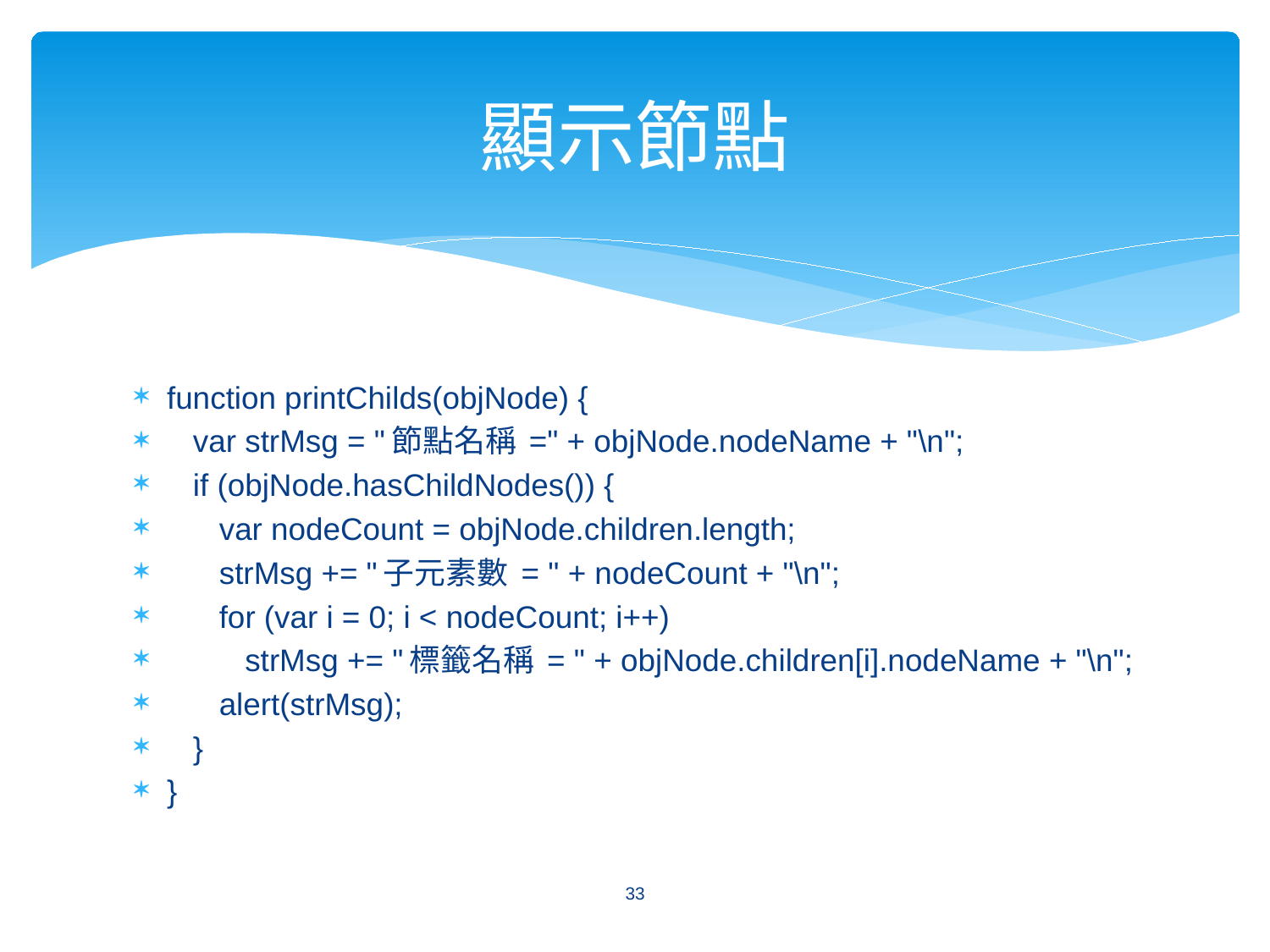

# 顯示節點
function printChilds(objNode) {
   var strMsg = "節點名稱 =" + objNode.nodeName + "\n";
   if (objNode.hasChildNodes()) {
      var nodeCount = objNode.children.length;
      strMsg += "子元素數 = " + nodeCount + "\n";
      for (var i = 0; i < nodeCount; i++)
         strMsg += "標籤名稱 = " + objNode.children[i].nodeName + "\n";
      alert(strMsg);
   }
}
33